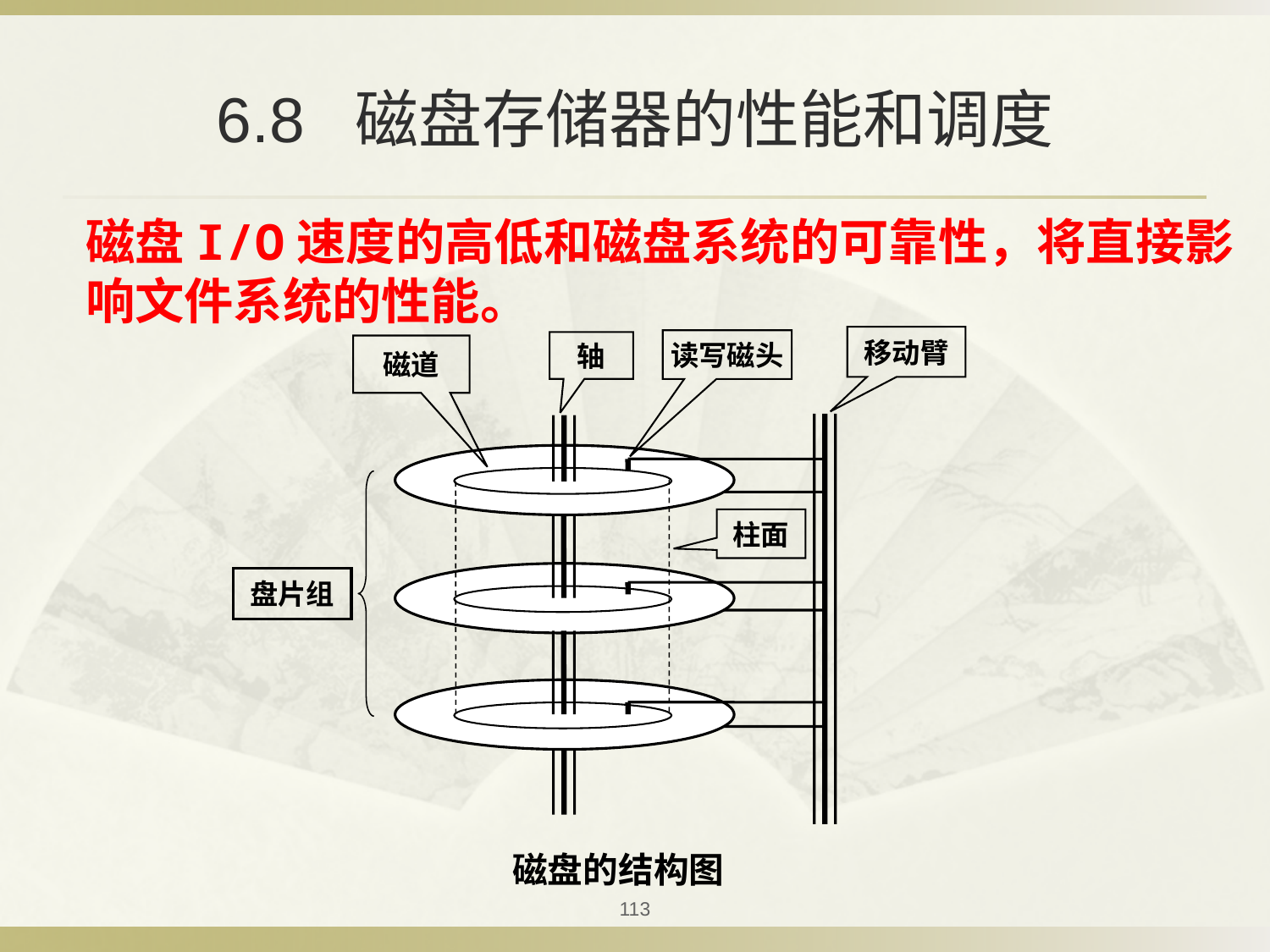

# 6.8  磁盘存储器的性能和调度
磁盘I/O速度的高低和磁盘系统的可靠性，将直接影响文件系统的性能。
移动臂
读写磁头
轴
磁道

柱面

盘片组

磁盘的结构图
113